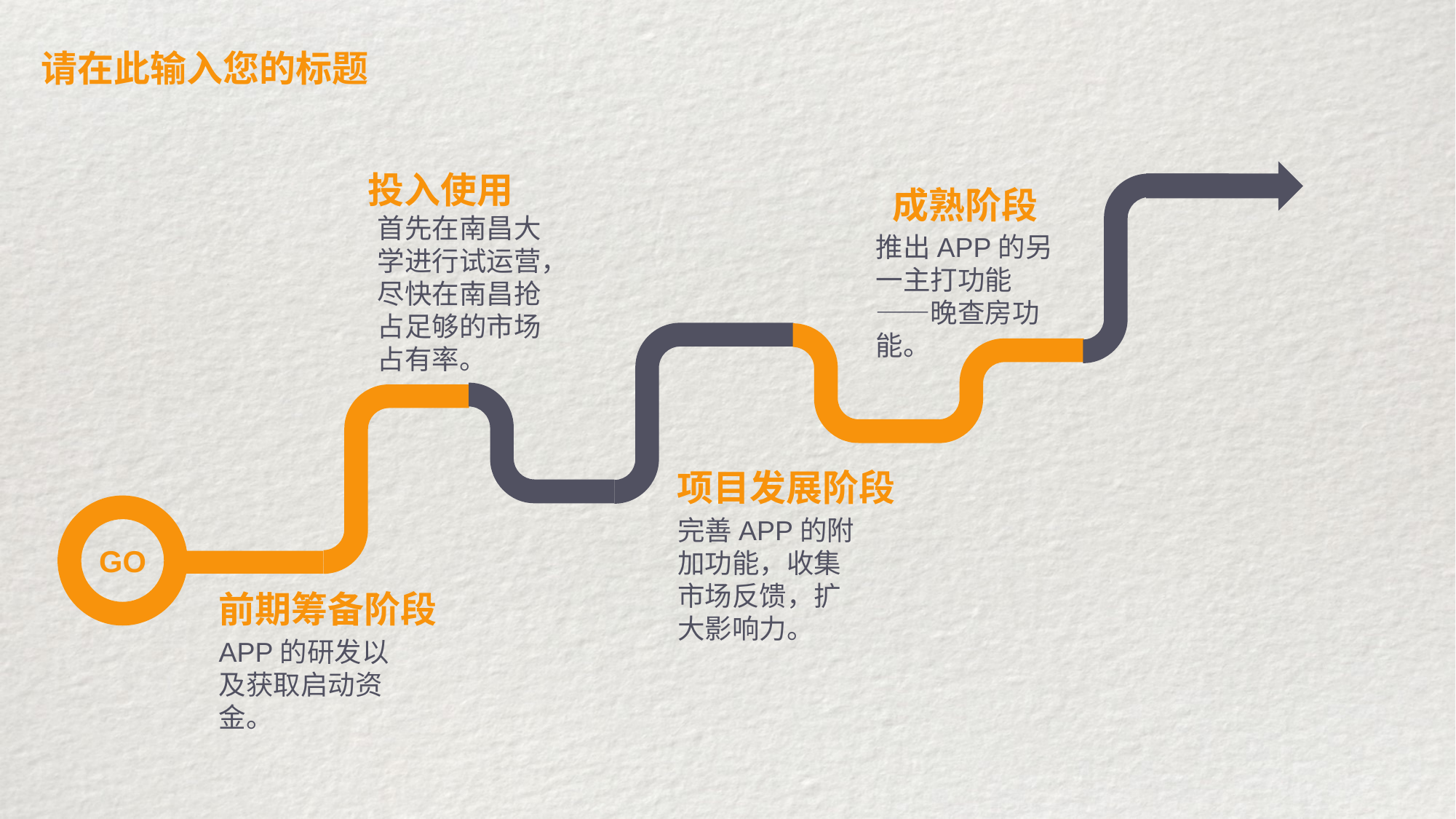

请在此输入您的标题
投入使用

成熟阶段

首先在南昌大学进行试运营，尽快在南昌抢占足够的市场占有率。
推出APP的另一主打功能——晚查房功能。

项目发展阶段

完善APP的附加功能，收集市场反馈，扩大影响力。
GO

前期筹备阶段
APP的研发以及获取启动资金。